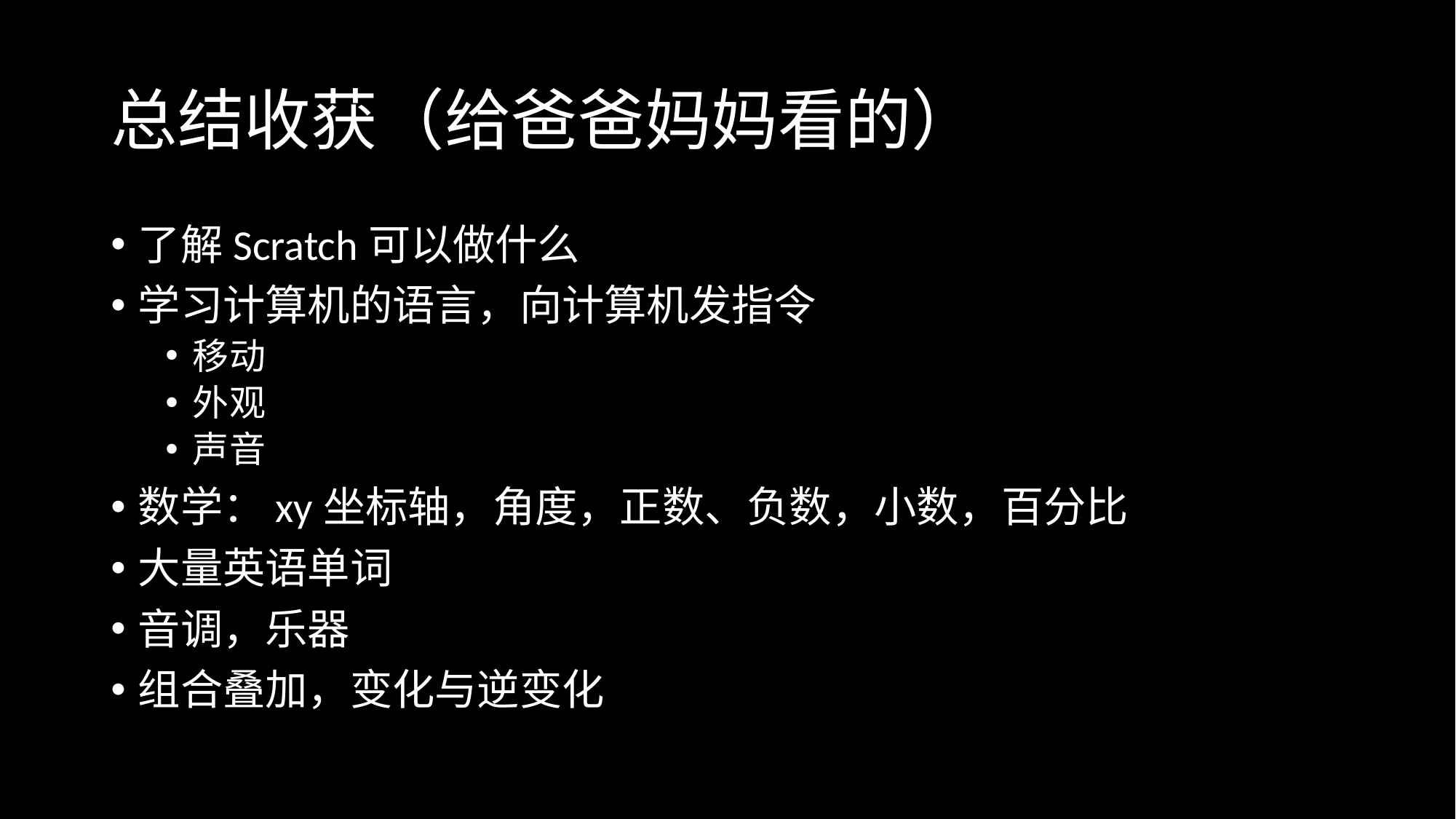

# 总结收获（给爸爸妈妈看的）
了解Scratch可以做什么
学习计算机的语言，向计算机发指令
移动
外观
声音
数学：xy坐标轴，角度，正数、负数，小数，百分比
大量英语单词
音调，乐器
组合叠加，变化与逆变化